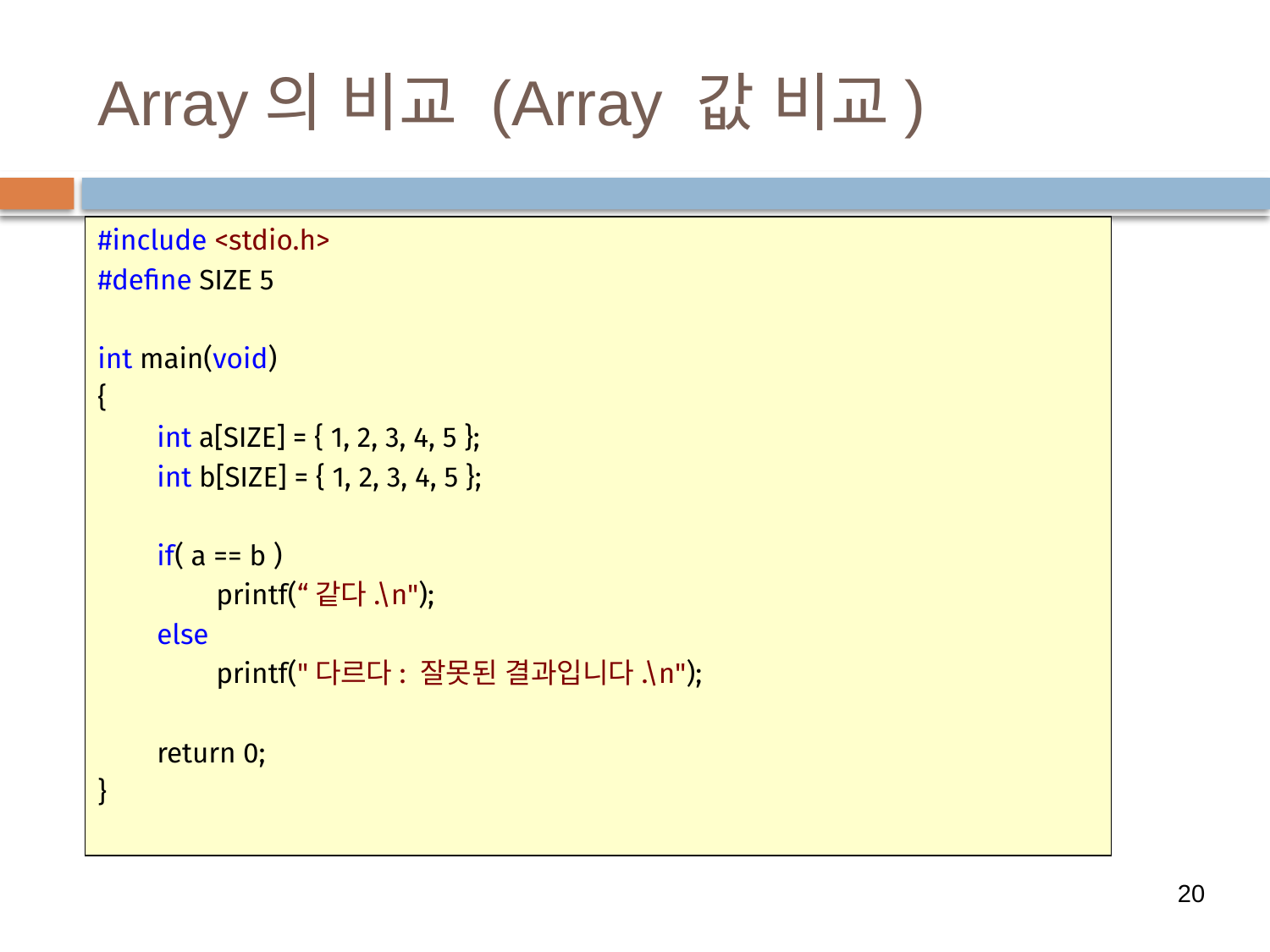

# Array의 비교 (Array 값 비교)
#include <stdio.h>
#define SIZE 5

int main(void)
{
        int a[SIZE] = { 1, 2, 3, 4, 5 };
        int b[SIZE] = { 1, 2, 3, 4, 5 };

        if( a == b )
                printf(“같다.\n");
        else
                printf("다르다: 잘못된 결과입니다.\n");

        return 0;
}

20